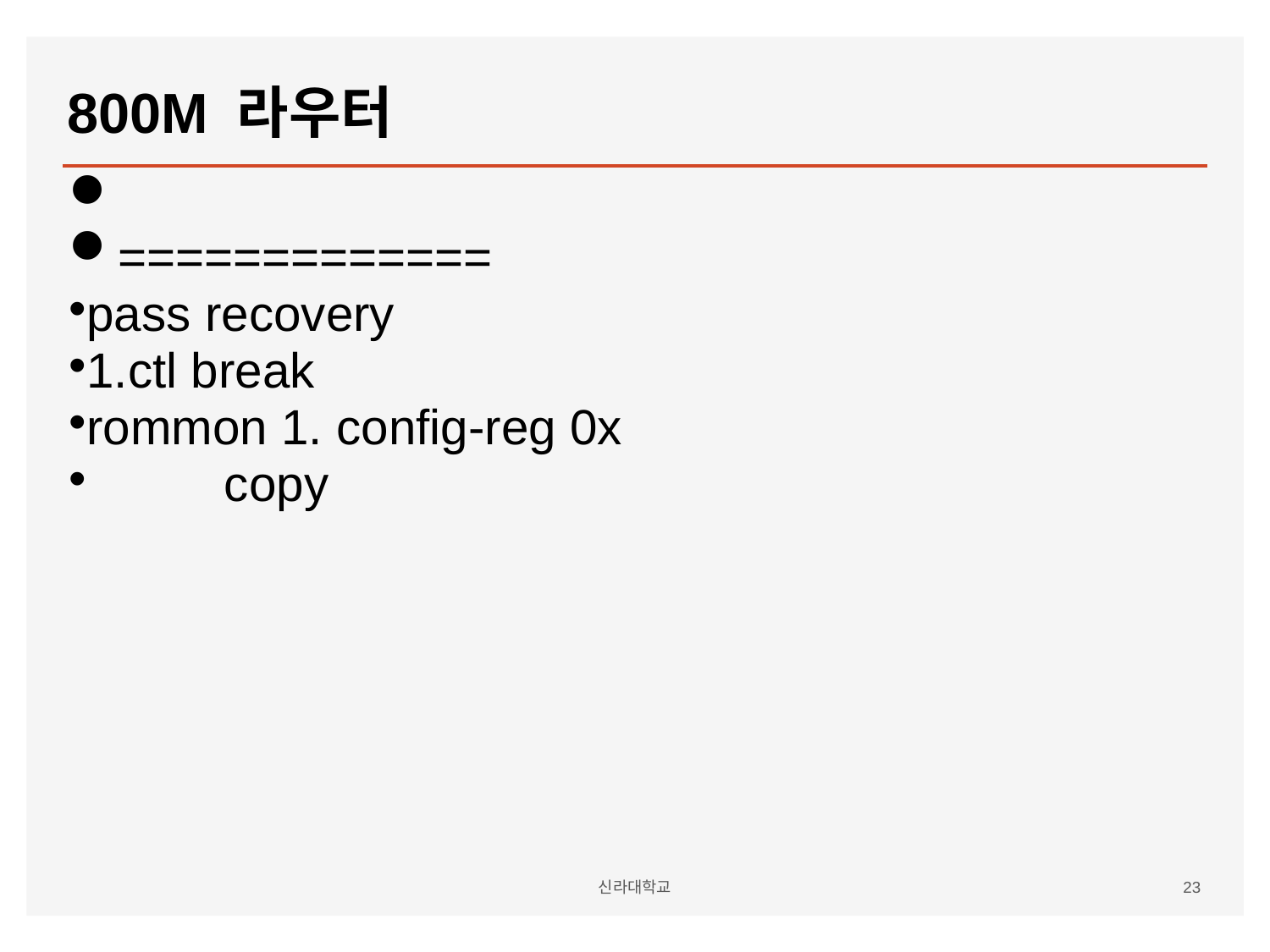

# 800M 라우터

=============
pass recovery
1.ctl break
rommon 1. config-reg 0x
          copy

신라대학교
23